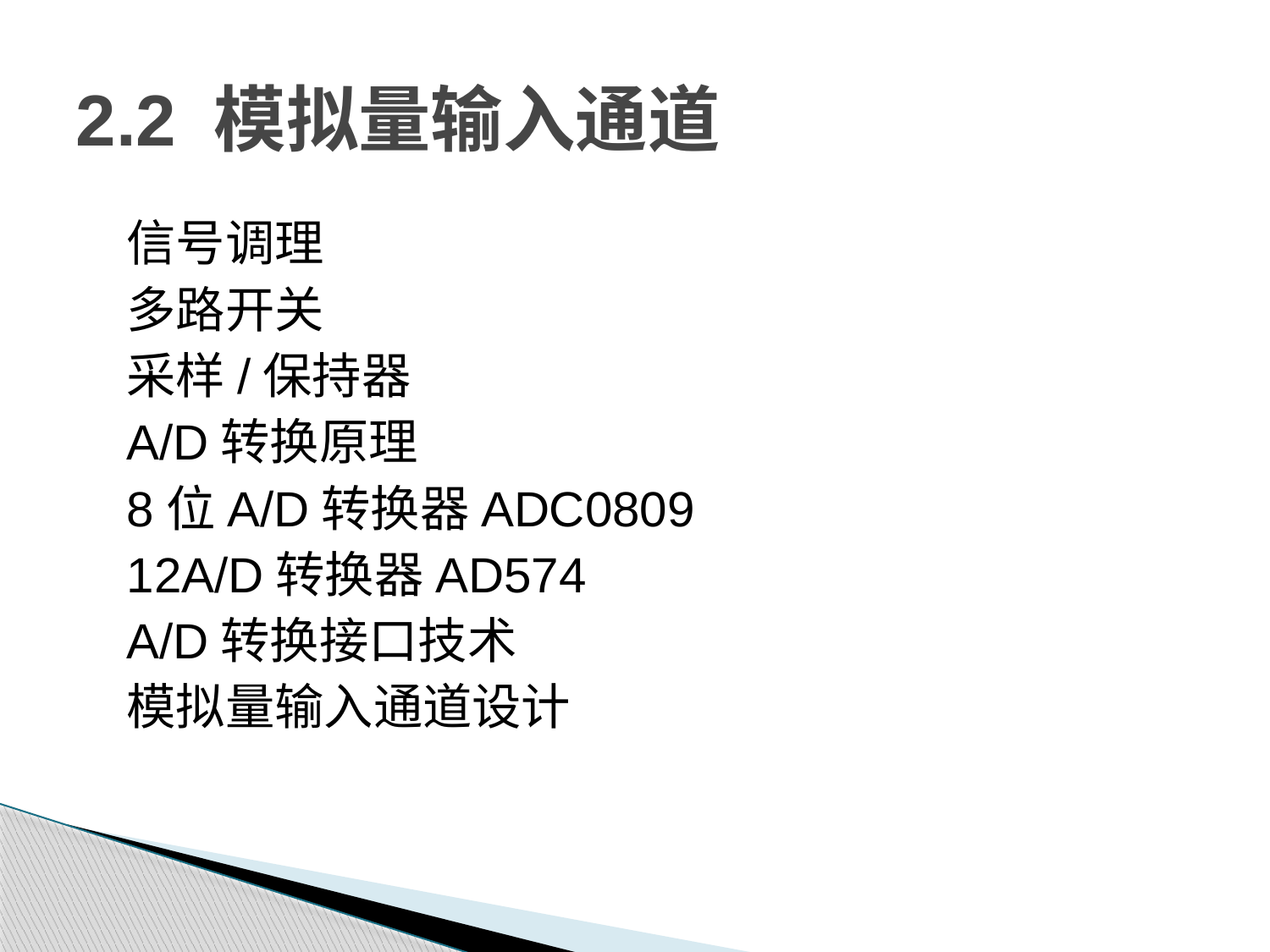

# 2.2 模拟量输入通道
	信号调理
	多路开关
	采样/保持器
	A/D转换原理
	8位A/D转换器ADC0809
	12A/D转换器AD574
	A/D转换接口技术
	模拟量输入通道设计